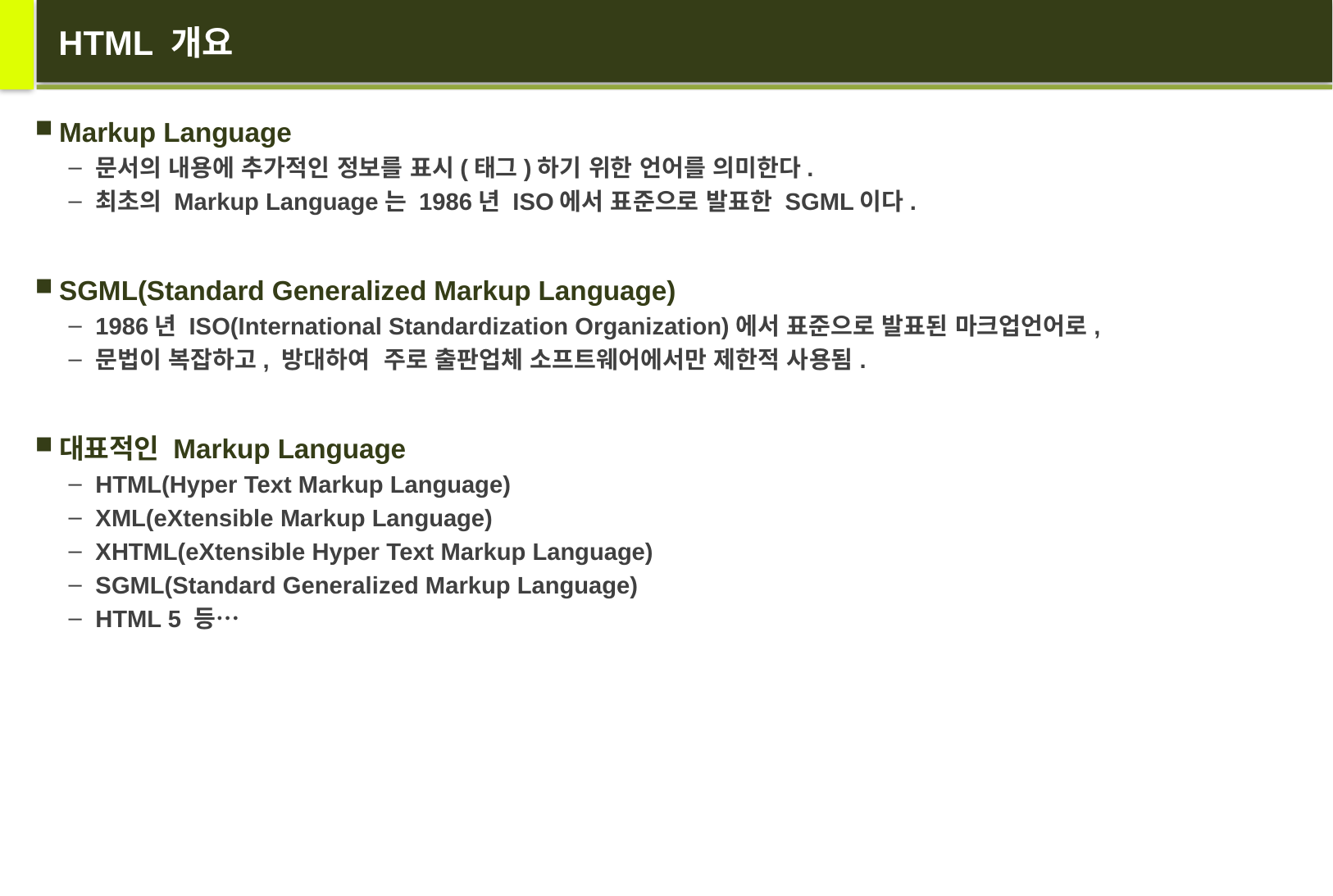

# HTML 개요
Markup Language
문서의 내용에 추가적인 정보를 표시(태그)하기 위한 언어를 의미한다.
최초의 Markup Language는 1986년 ISO에서 표준으로 발표한 SGML이다.

SGML(Standard Generalized Markup Language)
1986년 ISO(International Standardization Organization)에서 표준으로 발표된 마크업언어로,
문법이 복잡하고, 방대하여  주로 출판업체 소프트웨어에서만 제한적 사용됨.

대표적인 Markup Language
HTML(Hyper Text Markup Language)
XML(eXtensible Markup Language)
XHTML(eXtensible Hyper Text Markup Language)
SGML(Standard Generalized Markup Language)
HTML 5 등…